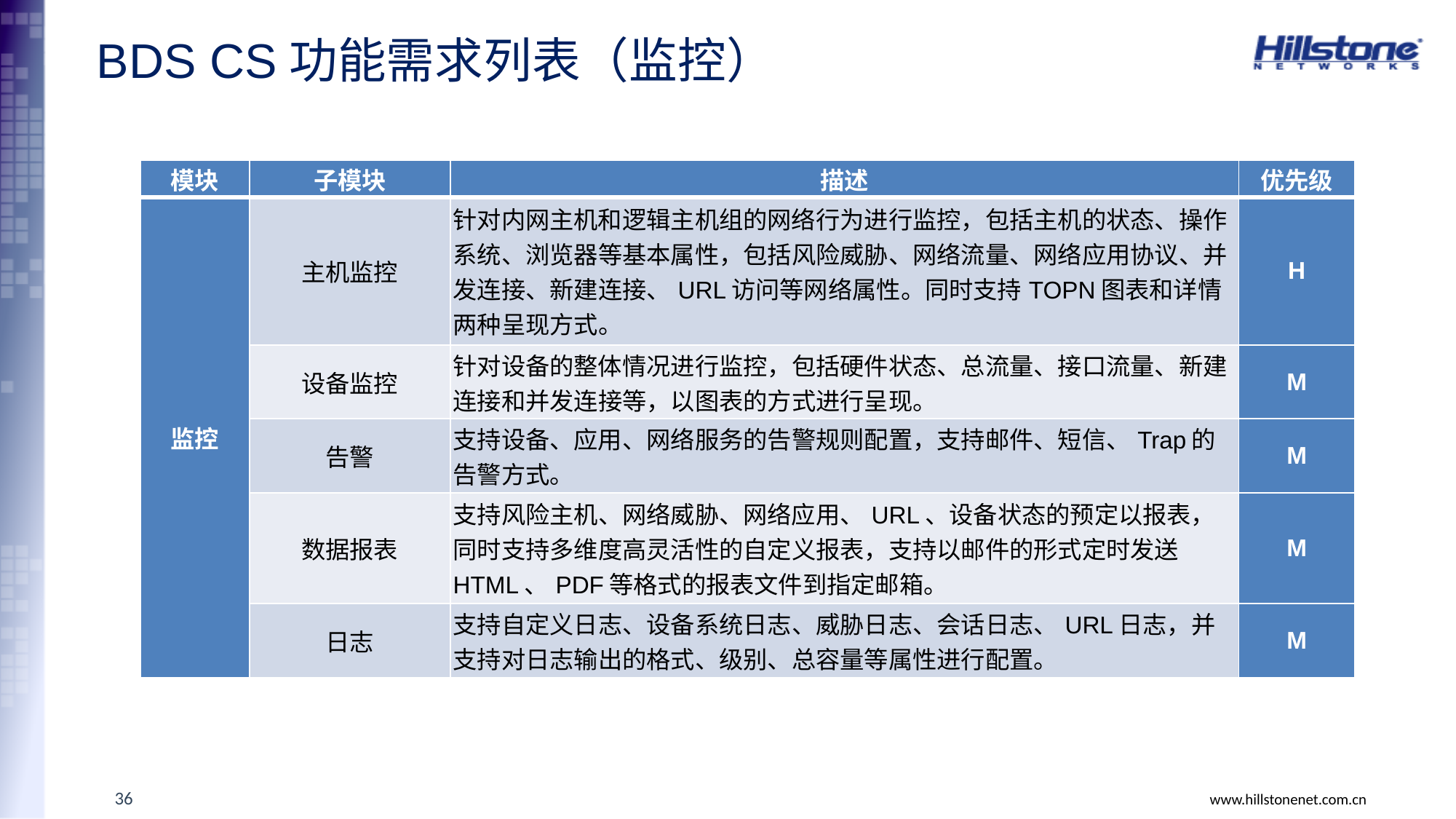

# BDS CS功能需求列表（监控）
| 模块 | 子模块 | 描述 | 优先级 |
| --- | --- | --- | --- |
| 监控 | 主机监控 | 针对内网主机和逻辑主机组的网络行为进行监控，包括主机的状态、操作系统、浏览器等基本属性，包括风险威胁、网络流量、网络应用协议、并发连接、新建连接、URL访问等网络属性。同时支持TOPN图表和详情两种呈现方式。 | H |
|  | 设备监控 | 针对设备的整体情况进行监控，包括硬件状态、总流量、接口流量、新建连接和并发连接等，以图表的方式进行呈现。 | M |
|  | 告警 | 支持设备、应用、网络服务的告警规则配置，支持邮件、短信、Trap的告警方式。 | M |
|  | 数据报表 | 支持风险主机、网络威胁、网络应用、URL、设备状态的预定以报表，同时支持多维度高灵活性的自定义报表，支持以邮件的形式定时发送HTML、PDF等格式的报表文件到指定邮箱。 | M |
|  | 日志 | 支持自定义日志、设备系统日志、威胁日志、会话日志、URL日志，并支持对日志输出的格式、级别、总容量等属性进行配置。 | M |